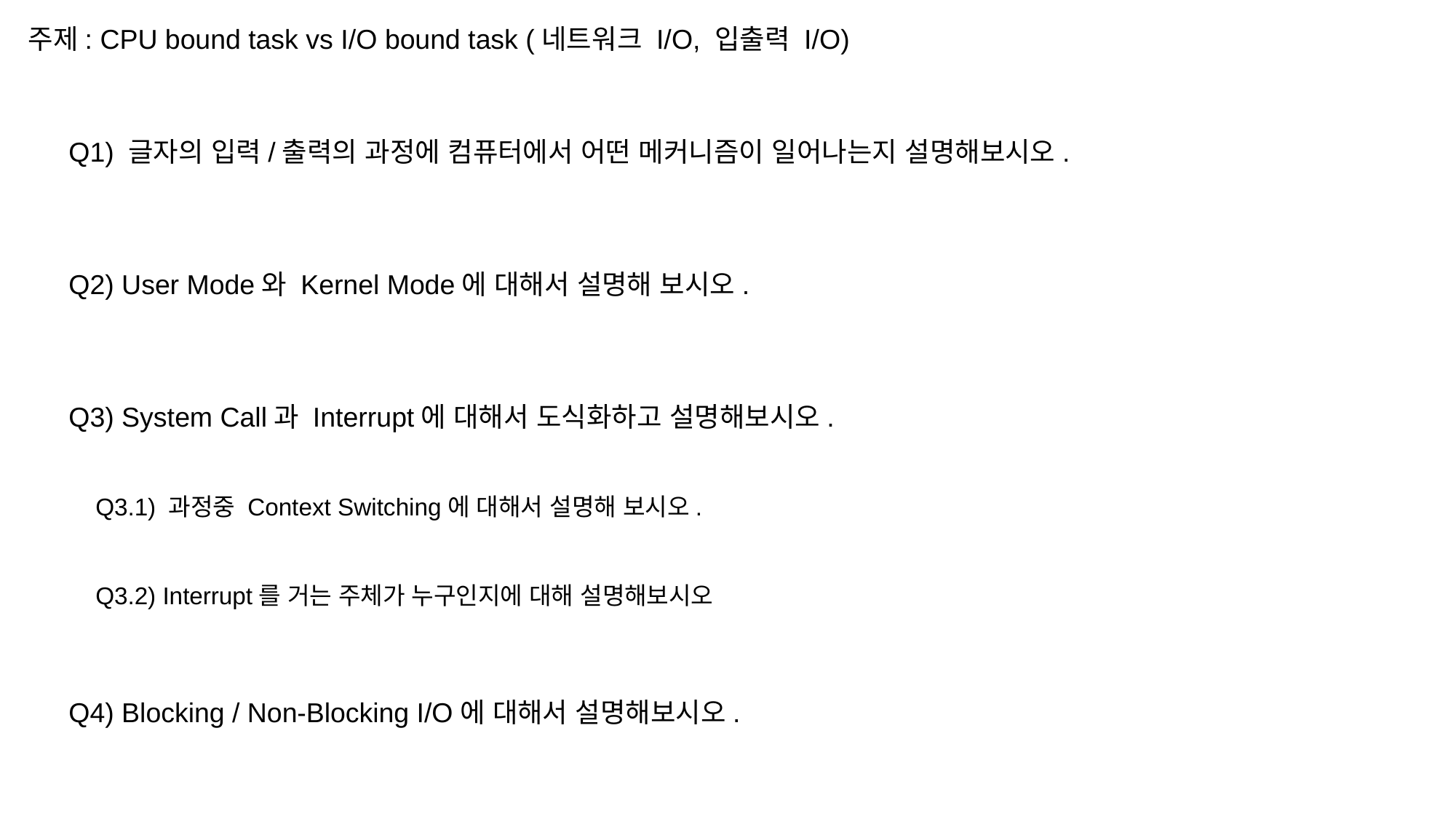

주제: CPU bound task vs I/O bound task (네트워크 I/O, 입출력 I/O)
Q1) 글자의 입력/출력의 과정에 컴퓨터에서 어떤 메커니즘이 일어나는지 설명해보시오.
Q2) User Mode와 Kernel Mode에 대해서 설명해 보시오.
Q3) System Call과 Interrupt에 대해서 도식화하고 설명해보시오.
Q3.1) 과정중 Context Switching에 대해서 설명해 보시오.
Q3.2) Interrupt를 거는 주체가 누구인지에 대해 설명해보시오
Q4) Blocking / Non-Blocking I/O에 대해서 설명해보시오.